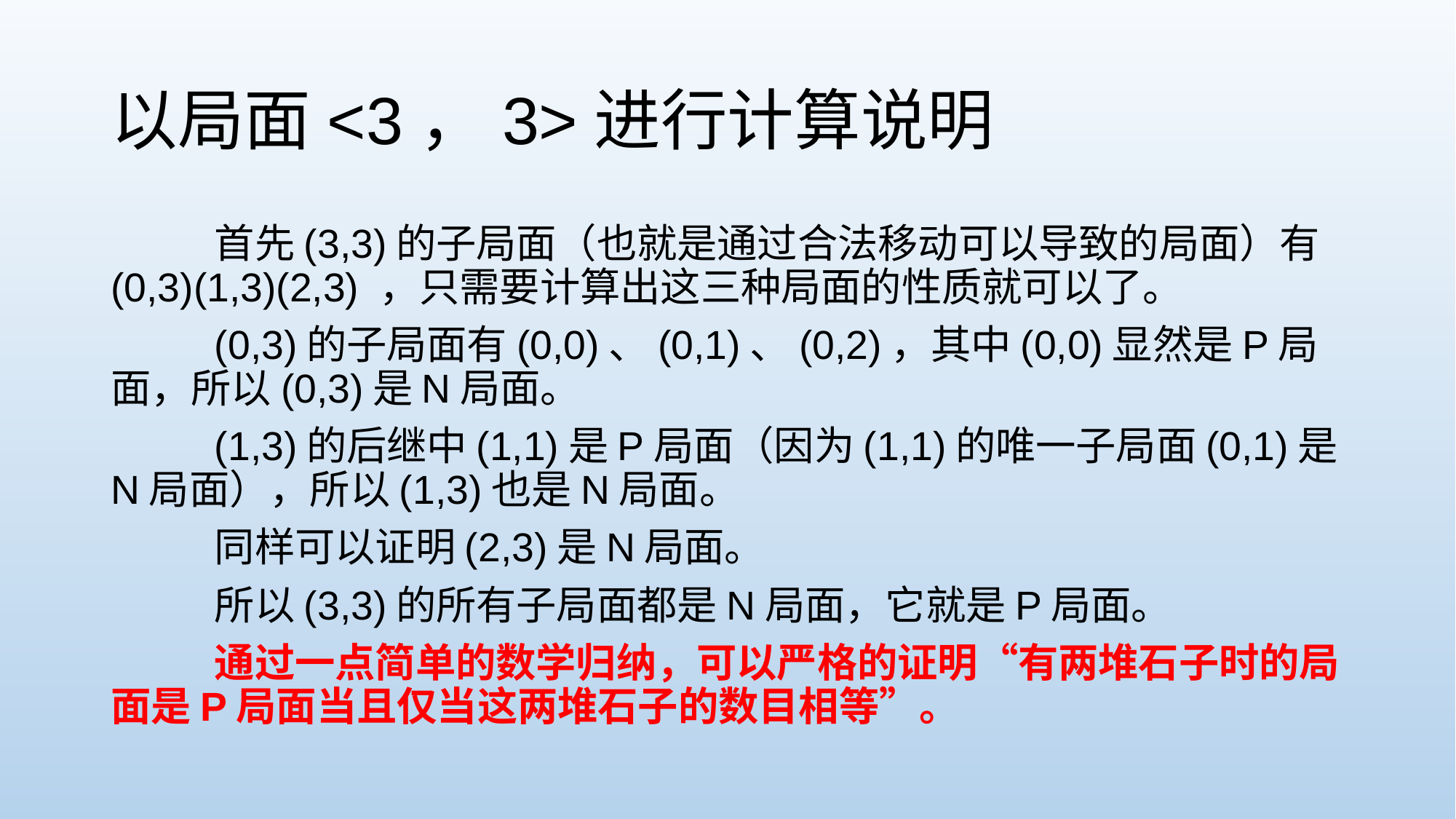

# 以局面<3，3>进行计算说明
	首先(3,3)的子局面（也就是通过合法移动可以导致的局面）有(0,3)(1,3)(2,3) ，只需要计算出这三种局面的性质就可以了。
	(0,3)的子局面有(0,0)、(0,1)、(0,2)，其中(0,0)显然是P局面，所以(0,3)是N局面。
	(1,3)的后继中(1,1)是P局面（因为(1,1)的唯一子局面(0,1)是N局面），所以(1,3)也是N局面。
	同样可以证明(2,3)是N局面。
	所以(3,3)的所有子局面都是N局面，它就是P局面。
	通过一点简单的数学归纳，可以严格的证明“有两堆石子时的局面是P局面当且仅当这两堆石子的数目相等”。